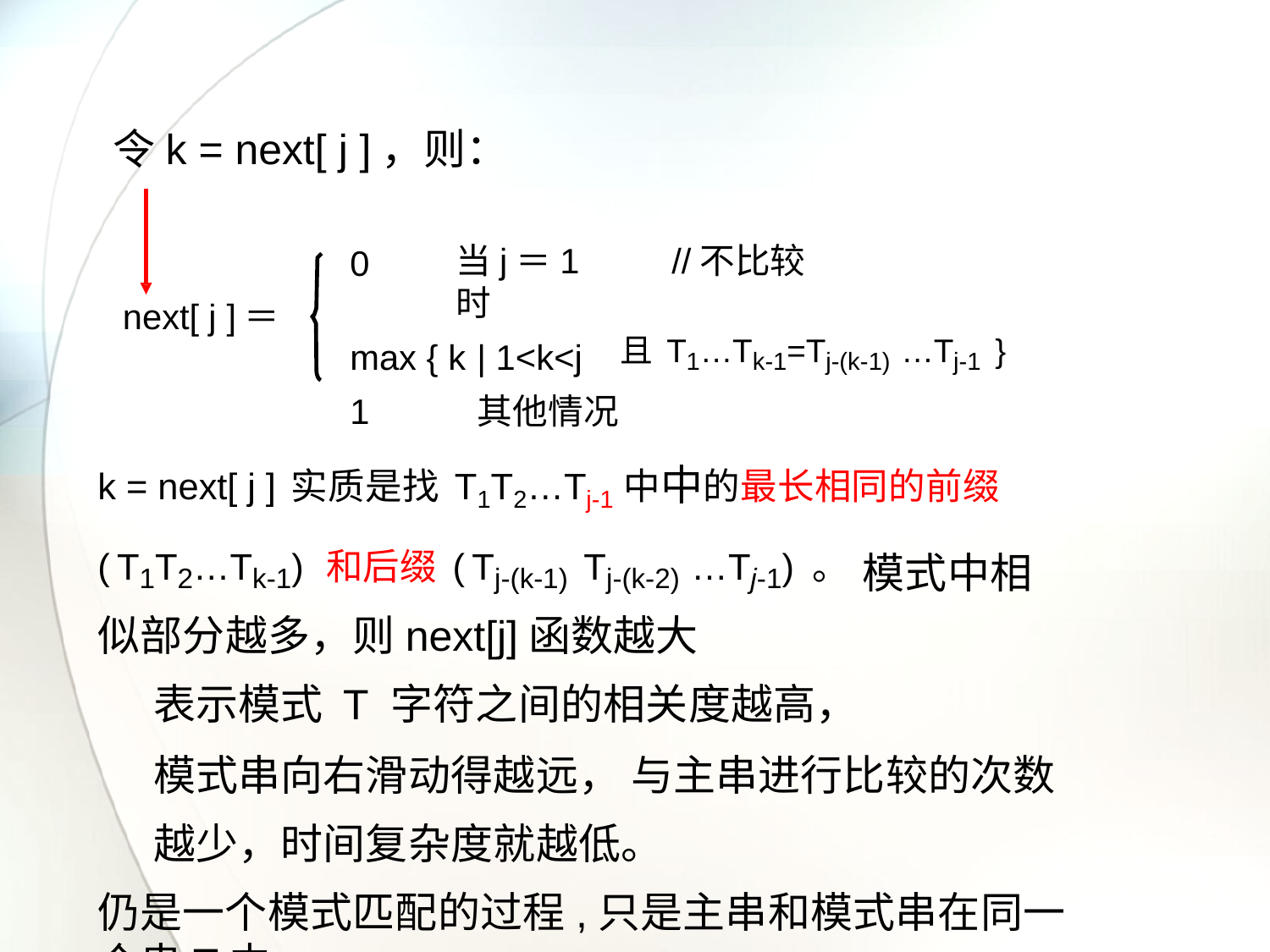

令k = next[ j ]，则：

当j＝1时
//不比较
0

next[ j ]＝
max { k	| 1<k<j   且T1…Tk-1=Tj-(k-1) …Tj-1  }
1	其他情况
k = next[ j ]实质是找T1T2…Tj-1中中的最长相同的前缀 (T1T2…Tk-1)和后缀(Tj-(k-1)  Tj-(k-2) …Tj-1)。 模式中相似部分越多，则next[j]函数越大
表示模式 T 字符之间的相关度越高，
模式串向右滑动得越远， 与主串进行比较的次数越少，时间复杂度就越低。
仍是一个模式匹配的过程,只是主串和模式串在同一个串T中。